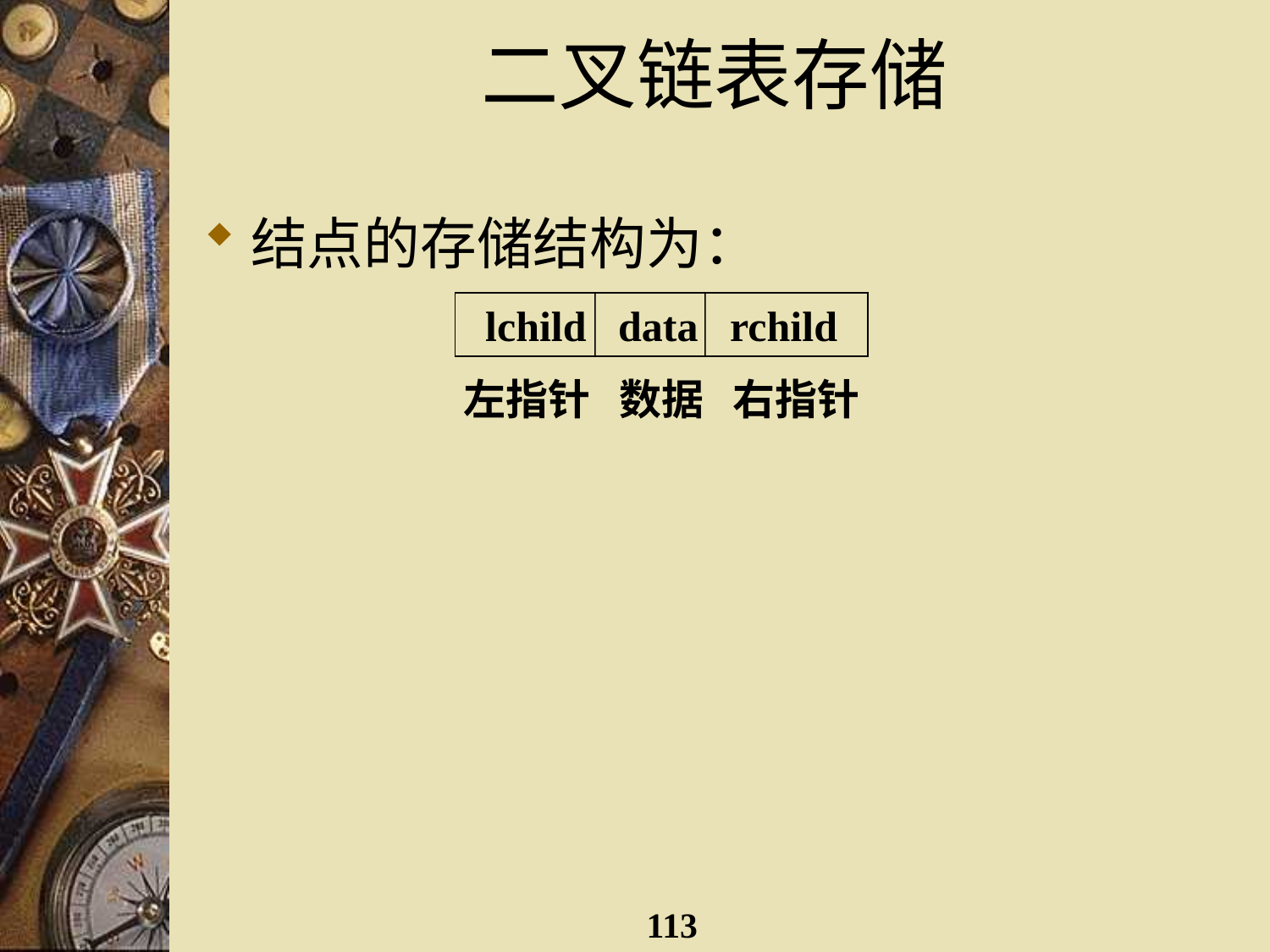

# 二叉链表存储
结点的存储结构为：
lchild   data   rchild

左指针   数据   右指针